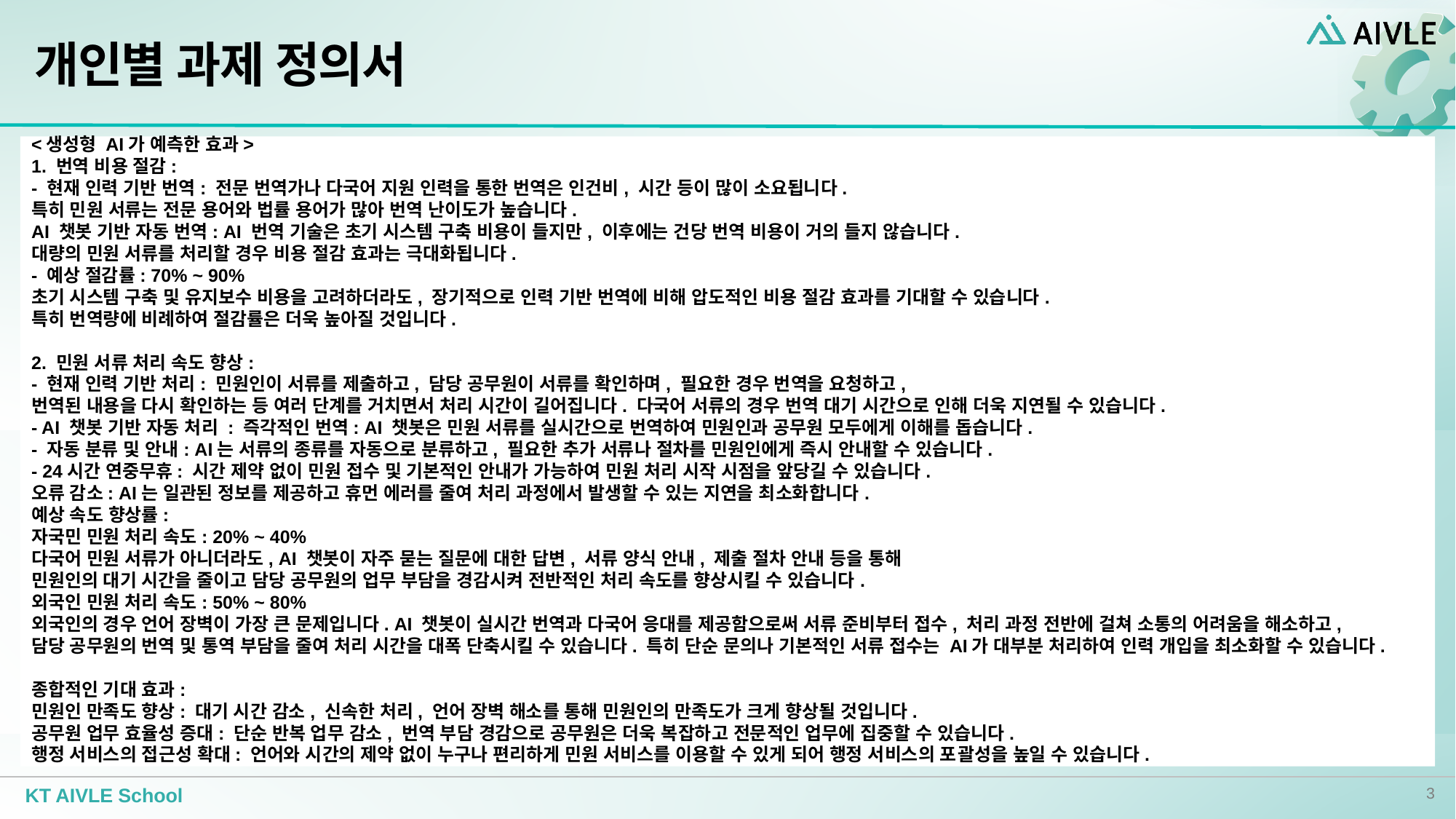

개인별 과제 정의서
<생성형 AI가 예측한 효과>
1. 번역 비용 절감:
- 현재 인력 기반 번역: 전문 번역가나 다국어 지원 인력을 통한 번역은 인건비, 시간 등이 많이 소요됩니다.
특히 민원 서류는 전문 용어와 법률 용어가 많아 번역 난이도가 높습니다.
AI 챗봇 기반 자동 번역: AI 번역 기술은 초기 시스템 구축 비용이 들지만, 이후에는 건당 번역 비용이 거의 들지 않습니다.
대량의 민원 서류를 처리할 경우 비용 절감 효과는 극대화됩니다.
- 예상 절감률: 70% ~ 90%
초기 시스템 구축 및 유지보수 비용을 고려하더라도, 장기적으로 인력 기반 번역에 비해 압도적인 비용 절감 효과를 기대할 수 있습니다.
특히 번역량에 비례하여 절감률은 더욱 높아질 것입니다.

2. 민원 서류 처리 속도 향상:
- 현재 인력 기반 처리: 민원인이 서류를 제출하고, 담당 공무원이 서류를 확인하며, 필요한 경우 번역을 요청하고,
번역된 내용을 다시 확인하는 등 여러 단계를 거치면서 처리 시간이 길어집니다. 다국어 서류의 경우 번역 대기 시간으로 인해 더욱 지연될 수 있습니다.
- AI 챗봇 기반 자동 처리 : 즉각적인 번역: AI 챗봇은 민원 서류를 실시간으로 번역하여 민원인과 공무원 모두에게 이해를 돕습니다.
- 자동 분류 및 안내: AI는 서류의 종류를 자동으로 분류하고, 필요한 추가 서류나 절차를 민원인에게 즉시 안내할 수 있습니다.
- 24시간 연중무휴: 시간 제약 없이 민원 접수 및 기본적인 안내가 가능하여 민원 처리 시작 시점을 앞당길 수 있습니다.
오류 감소: AI는 일관된 정보를 제공하고 휴먼 에러를 줄여 처리 과정에서 발생할 수 있는 지연을 최소화합니다.
예상 속도 향상률:
자국민 민원 처리 속도: 20% ~ 40%
다국어 민원 서류가 아니더라도, AI 챗봇이 자주 묻는 질문에 대한 답변, 서류 양식 안내, 제출 절차 안내 등을 통해
민원인의 대기 시간을 줄이고 담당 공무원의 업무 부담을 경감시켜 전반적인 처리 속도를 향상시킬 수 있습니다.
외국인 민원 처리 속도: 50% ~ 80%
외국인의 경우 언어 장벽이 가장 큰 문제입니다. AI 챗봇이 실시간 번역과 다국어 응대를 제공함으로써 서류 준비부터 접수, 처리 과정 전반에 걸쳐 소통의 어려움을 해소하고,
담당 공무원의 번역 및 통역 부담을 줄여 처리 시간을 대폭 단축시킬 수 있습니다. 특히 단순 문의나 기본적인 서류 접수는 AI가 대부분 처리하여 인력 개입을 최소화할 수 있습니다.

종합적인 기대 효과:
민원인 만족도 향상: 대기 시간 감소, 신속한 처리, 언어 장벽 해소를 통해 민원인의 만족도가 크게 향상될 것입니다.
공무원 업무 효율성 증대: 단순 반복 업무 감소, 번역 부담 경감으로 공무원은 더욱 복잡하고 전문적인 업무에 집중할 수 있습니다.
행정 서비스의 접근성 확대: 언어와 시간의 제약 없이 누구나 편리하게 민원 서비스를 이용할 수 있게 되어 행정 서비스의 포괄성을 높일 수 있습니다.